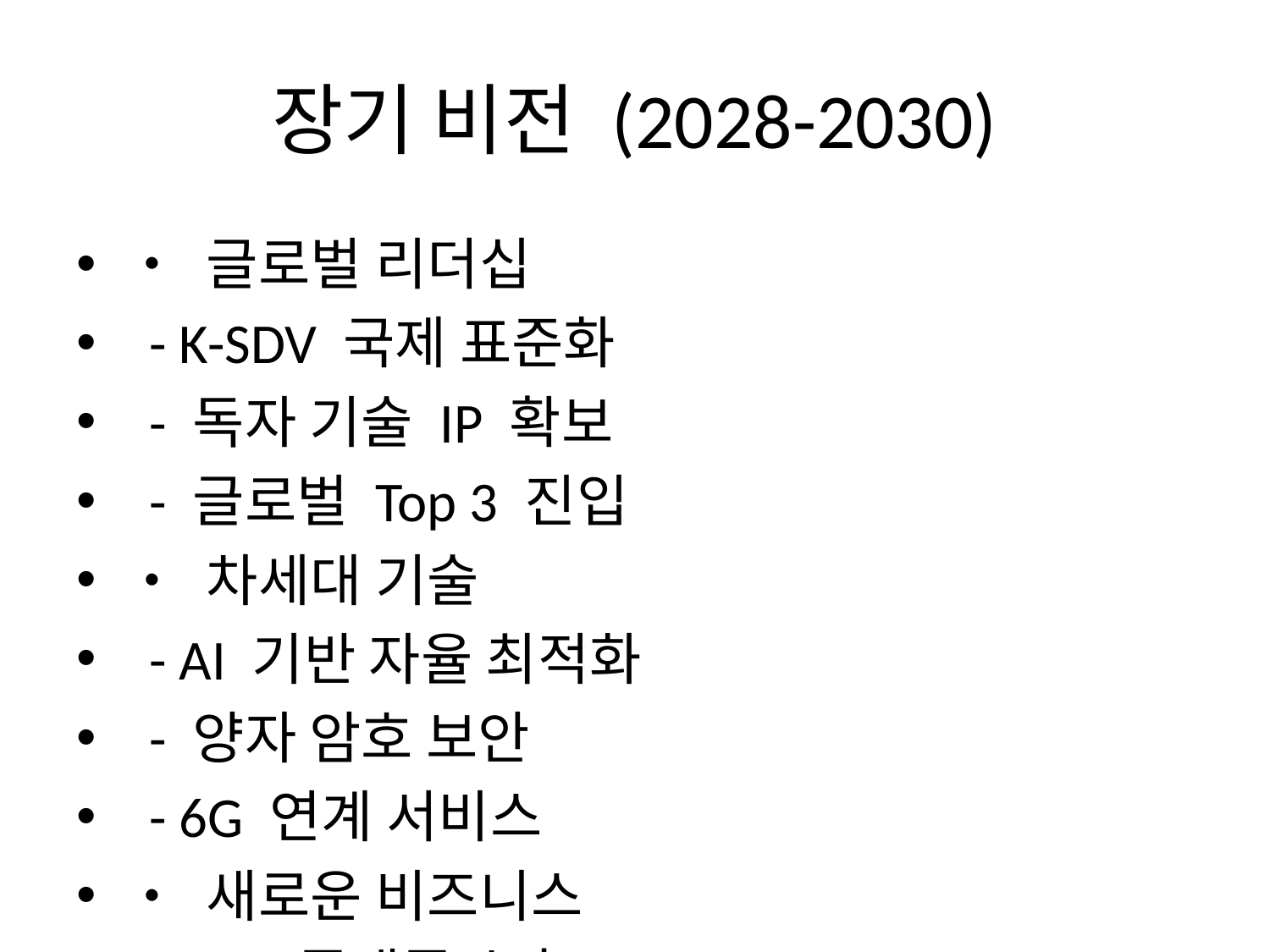

# 장기 비전 (2028-2030)
• 글로벌 리더십
  - K-SDV 국제 표준화
  - 독자 기술 IP 확보
  - 글로벌 Top 3 진입
• 차세대 기술
  - AI 기반 자율 최적화
  - 양자 암호 보안
  - 6G 연계 서비스
• 새로운 비즈니스
  - SDV 플랫폼 수출
  - 소프트웨어 라이선스
  - 데이터 서비스